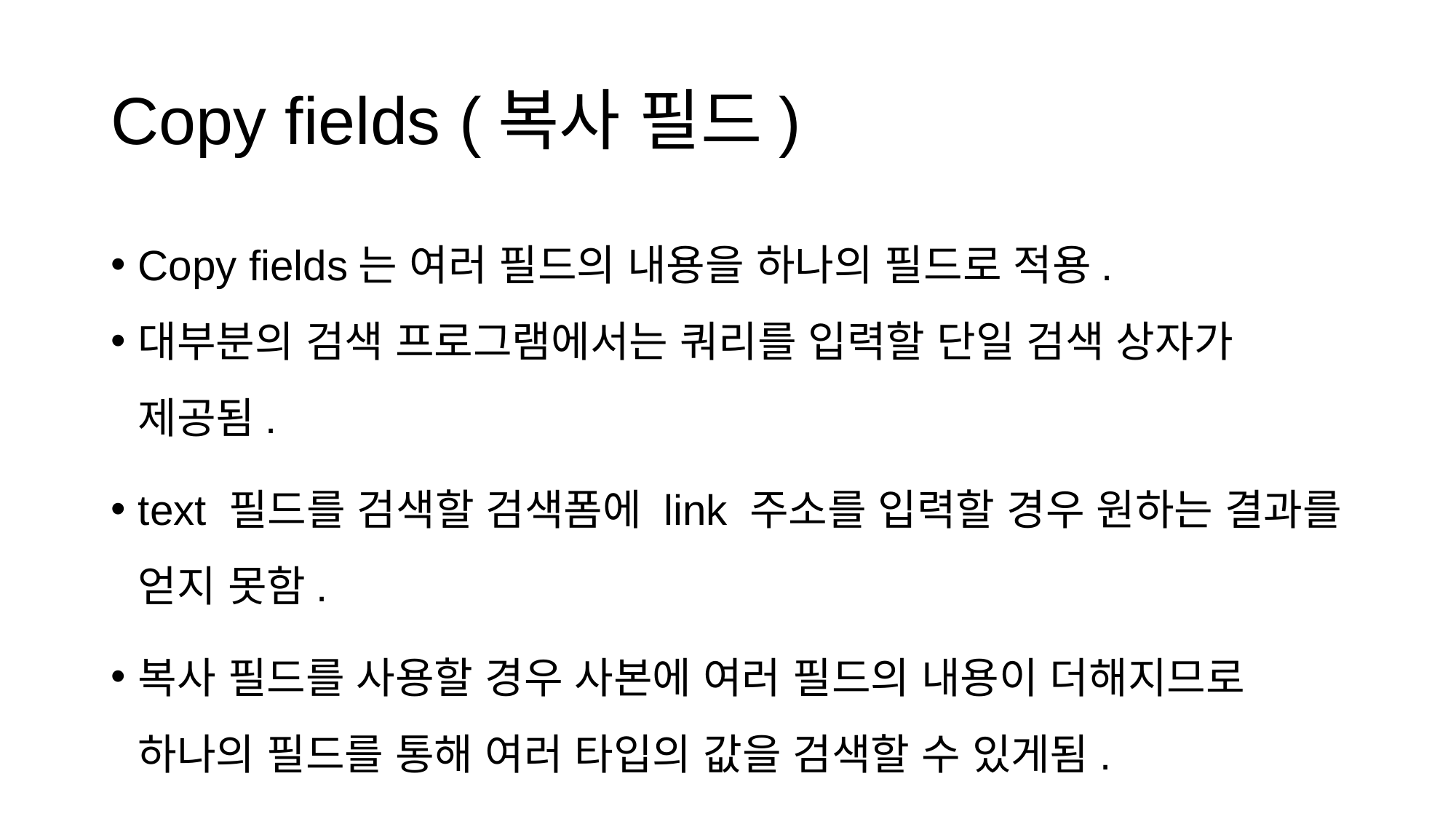

# Copy fields (복사 필드)
Copy fields는 여러 필드의 내용을 하나의 필드로 적용.
대부분의 검색 프로그램에서는 쿼리를 입력할 단일 검색 상자가 제공됨.
text 필드를 검색할 검색폼에 link 주소를 입력할 경우 원하는 결과를 얻지 못함.
복사 필드를 사용할 경우 사본에 여러 필드의 내용이 더해지므로 하나의 필드를 통해 여러 타입의 값을 검색할 수 있게됨.